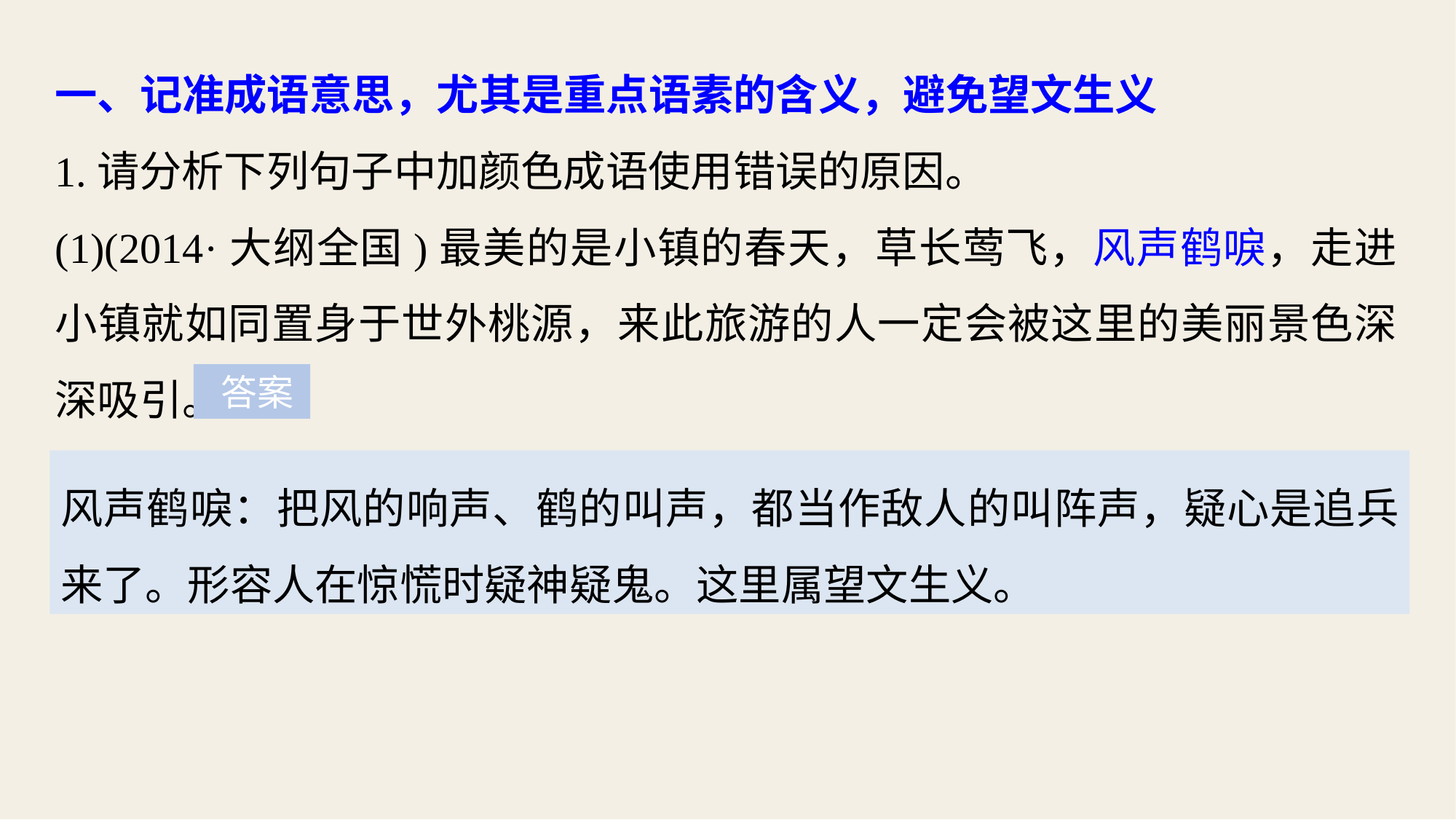

一、记准成语意思，尤其是重点语素的含义，避免望文生义
1.请分析下列句子中加颜色成语使用错误的原因。
(1)(2014·大纲全国)最美的是小镇的春天，草长莺飞，风声鹤唳，走进小镇就如同置身于世外桃源，来此旅游的人一定会被这里的美丽景色深深吸引。
 答案
风声鹤唳：把风的响声、鹤的叫声，都当作敌人的叫阵声，疑心是追兵来了。形容人在惊慌时疑神疑鬼。这里属望文生义。